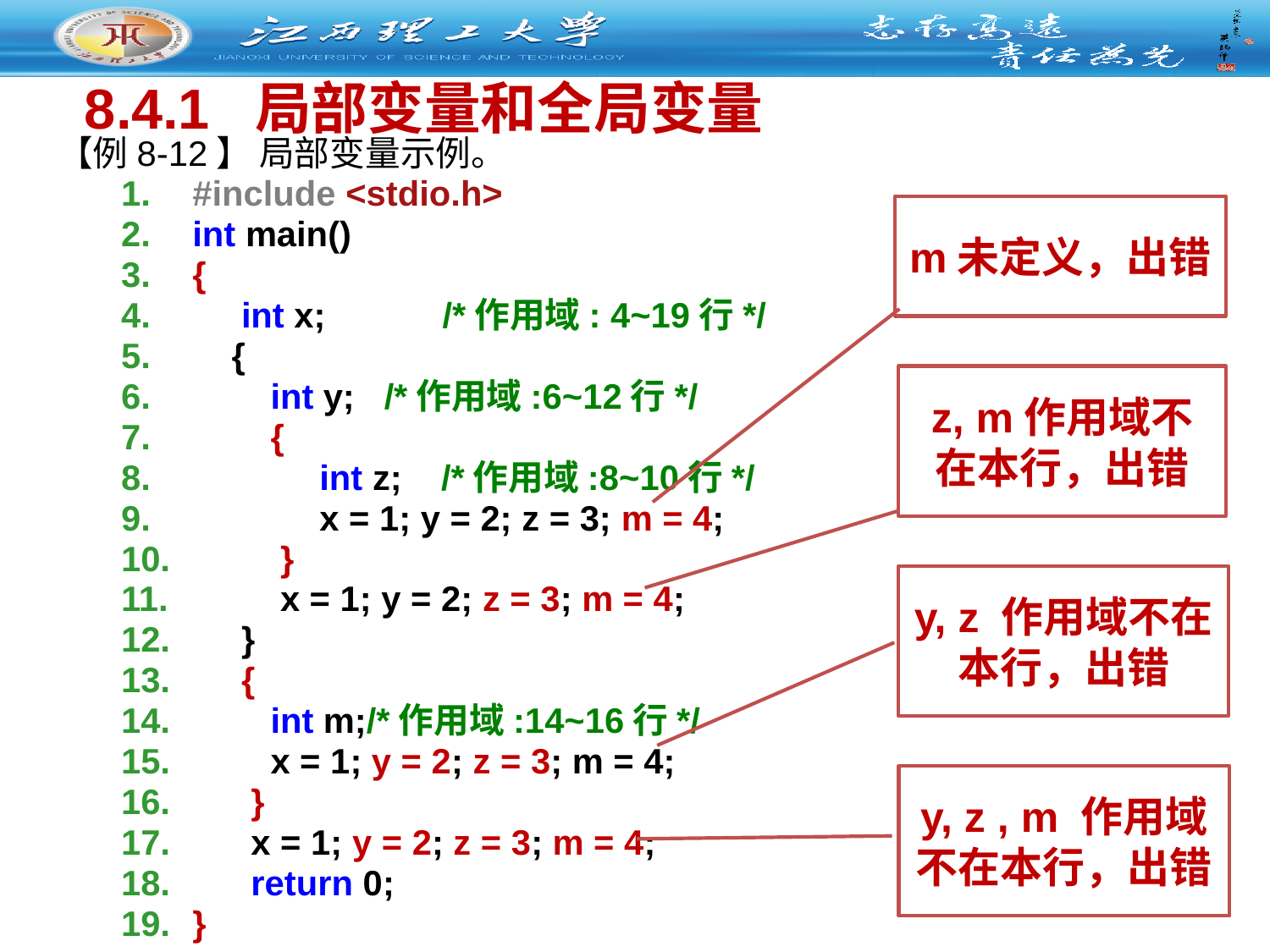

# 8.4.1  局部变量和全局变量
【例8-12】 局部变量示例。
#include <stdio.h>
int main()
{
     int x;            /*作用域: 4~19行*/
    {
        int y;   /*作用域:6~12行*/
        {
  	int z;    /*作用域:8~10行*/
  	x = 1; y = 2; z = 3; m = 4;
         }
         x = 1; y = 2; z = 3; m = 4;
     }
     {
        int m;/*作用域:14~16行*/
        x = 1; y = 2; z = 3; m = 4;
      }
      x = 1; y = 2; z = 3; m = 4;
      return 0;
}

m未定义，出错
z, m作用域不在本行，出错
y, z 作用域不在本行，出错
y, z , m 作用域不在本行，出错